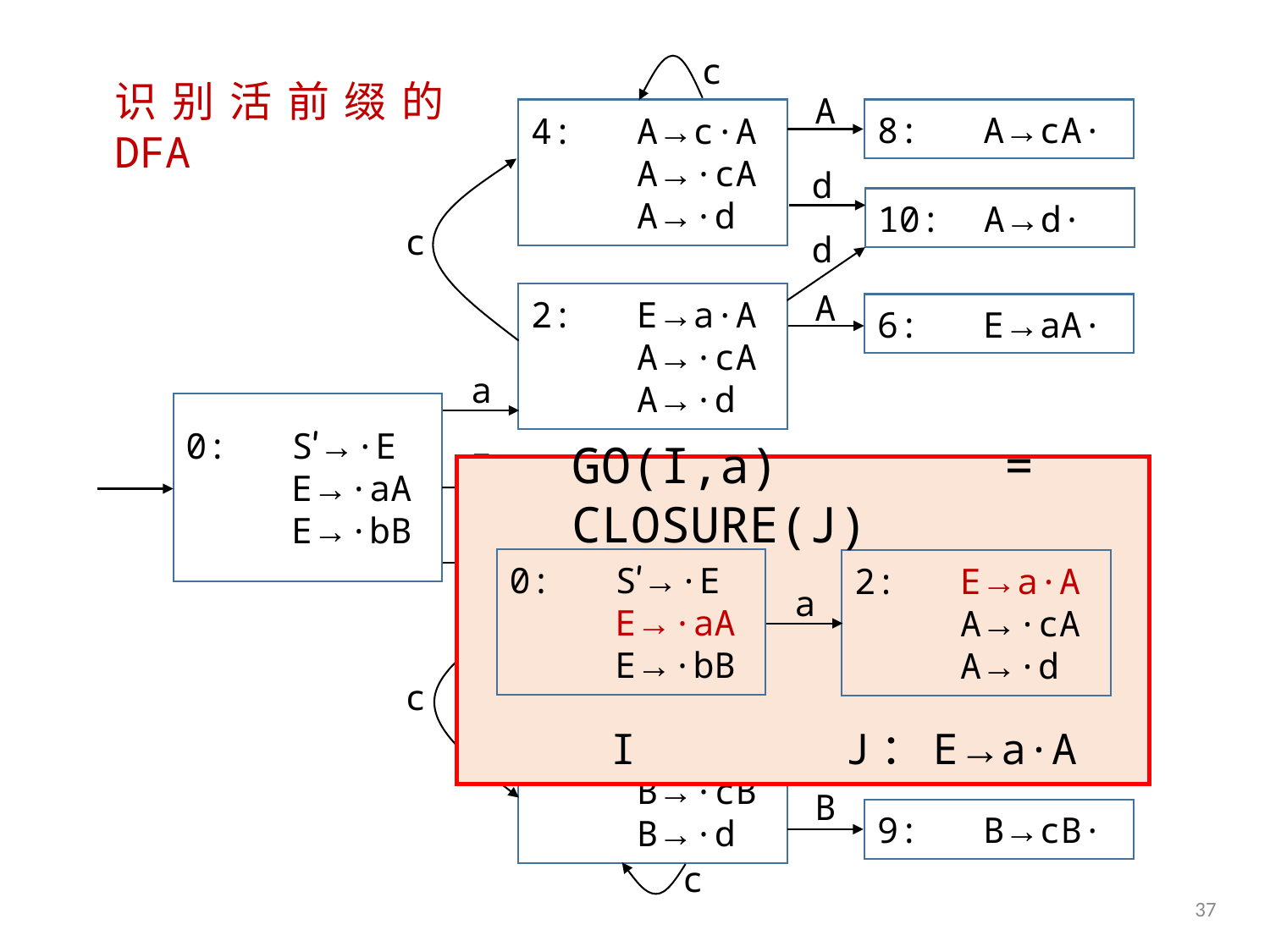

c

A
识别活前缀的DFA
4:   A→c·A
     A→·cA
     A→·d
8:   A→cA·

d
10:  A→d·
c
d
2:   E→a·A
     A→·cA
     A→·d
A
6:   E→aA·
a
0:   S’→·E
     E→·aA
     E→·bB
E
1:   S’→E·
b
B
3:   E→b·B
     B→·cB
     B→·d
7:   E→bB·

d
c
d
5:   B→c·B
     B→·cB
     B→·d
11:  B→d·
B
9:   B→cB·
c

GO(I,a)  =  CLOSURE(J)

0:   S’→·E
     E→·aA
     E→·bB
2:   E→a·A
     A→·cA
     A→·d
a
I
J：E→a·A
37